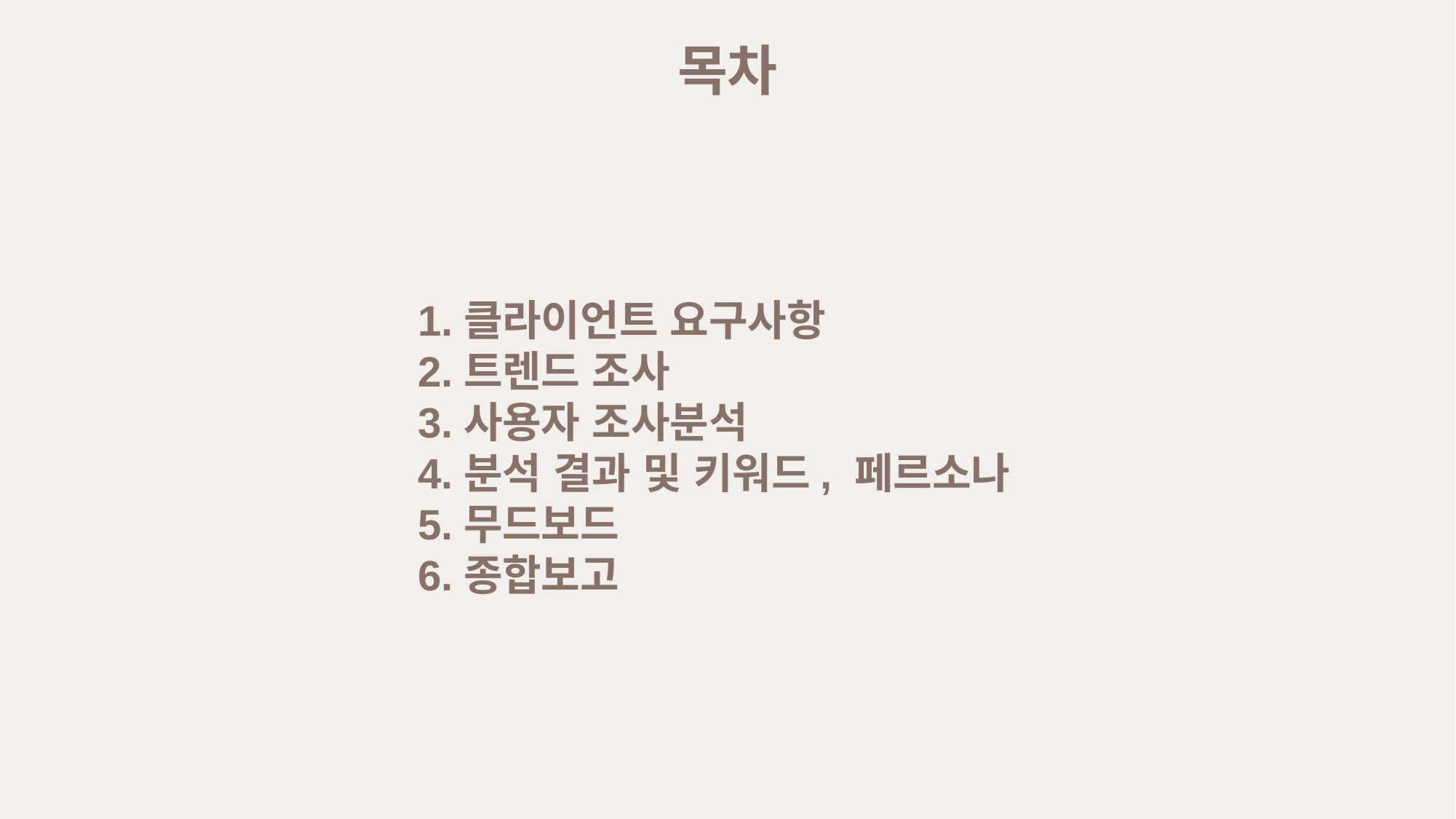

목차
1.클라이언트 요구사항
2.트렌드 조사
3.사용자 조사분석
4.분석 결과 및 키워드, 페르소나
5.무드보드
6.종합보고